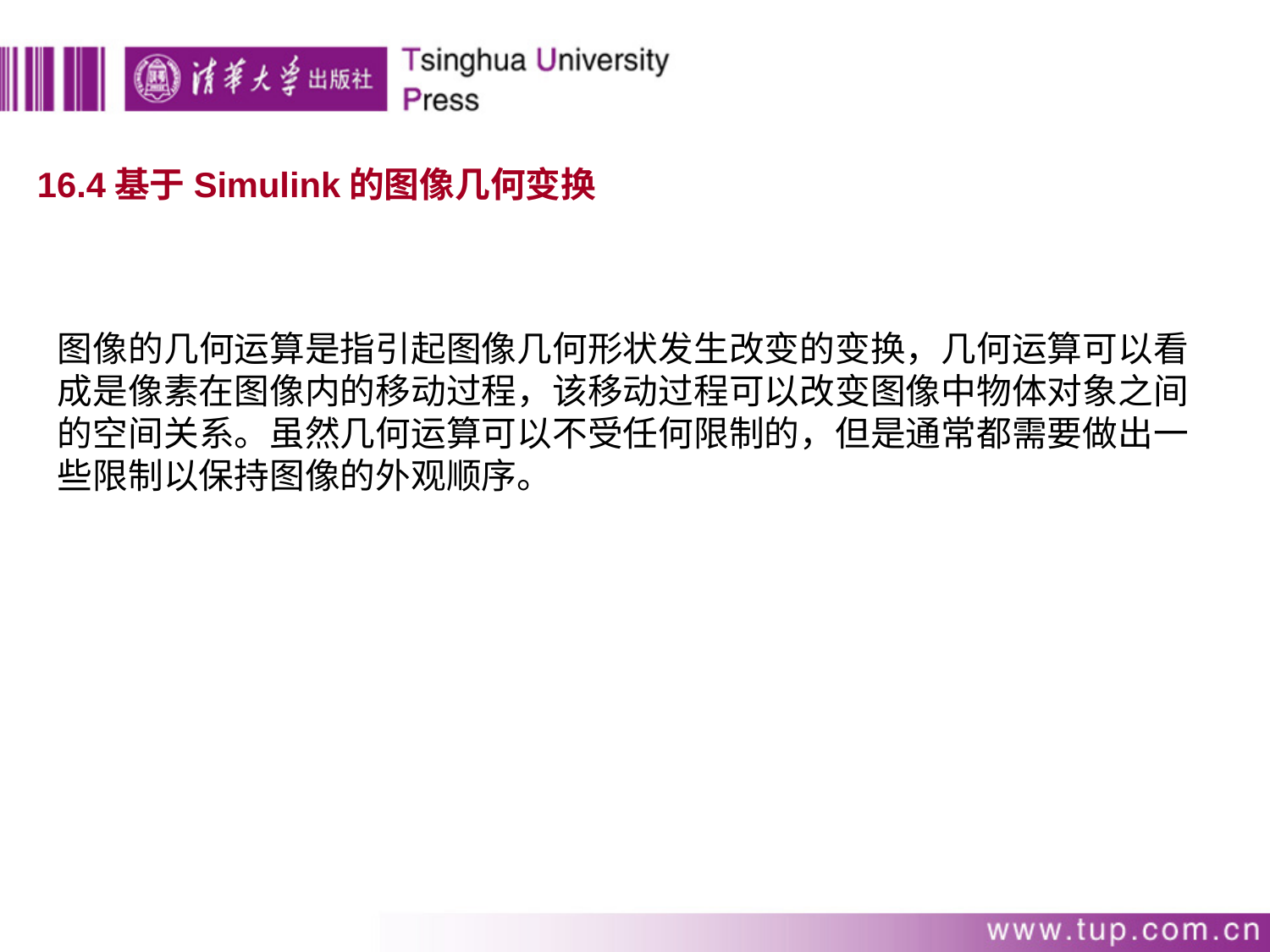

16.4基于Simulink的图像几何变换
图像的几何运算是指引起图像几何形状发生改变的变换，几何运算可以看成是像素在图像内的移动过程，该移动过程可以改变图像中物体对象之间的空间关系。虽然几何运算可以不受任何限制的，但是通常都需要做出一些限制以保持图像的外观顺序。